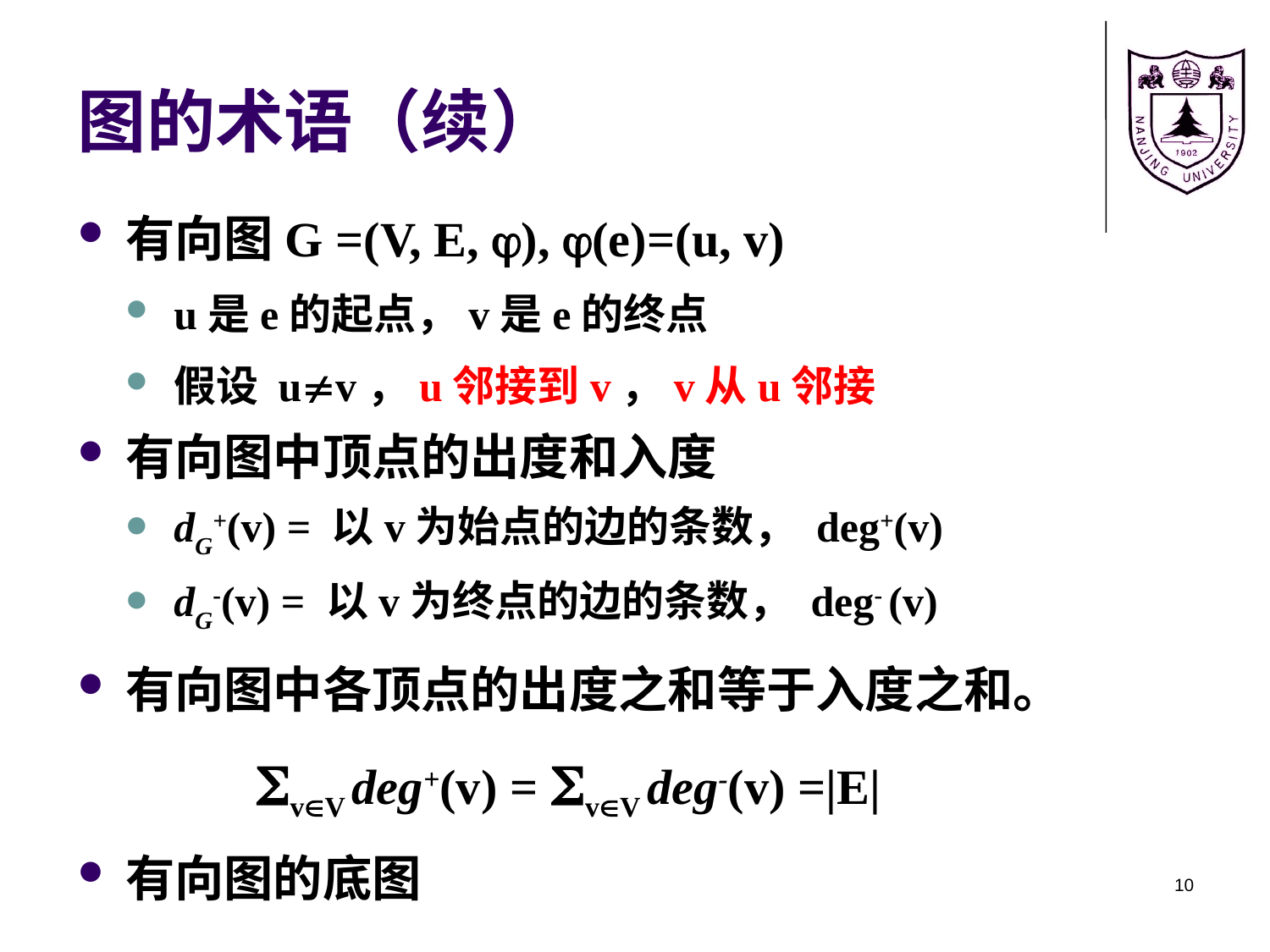

# 图的术语（续）
有向图G =(V, E, ϕ), ϕ(e)=(u, v)
u是e的起点，v是e的终点
假设 u≠v，u邻接到v，v从u邻接
有向图中顶点的出度和入度
dG+(v) = 以v为始点的边的条数， deg+(v)
dG-(v) = 以v为终点的边的条数， deg- (v)
有向图中各顶点的出度之和等于入度之和。
             Σv∈V deg+(v) = Σv∈V deg-(v) =|E|
有向图的底图
10